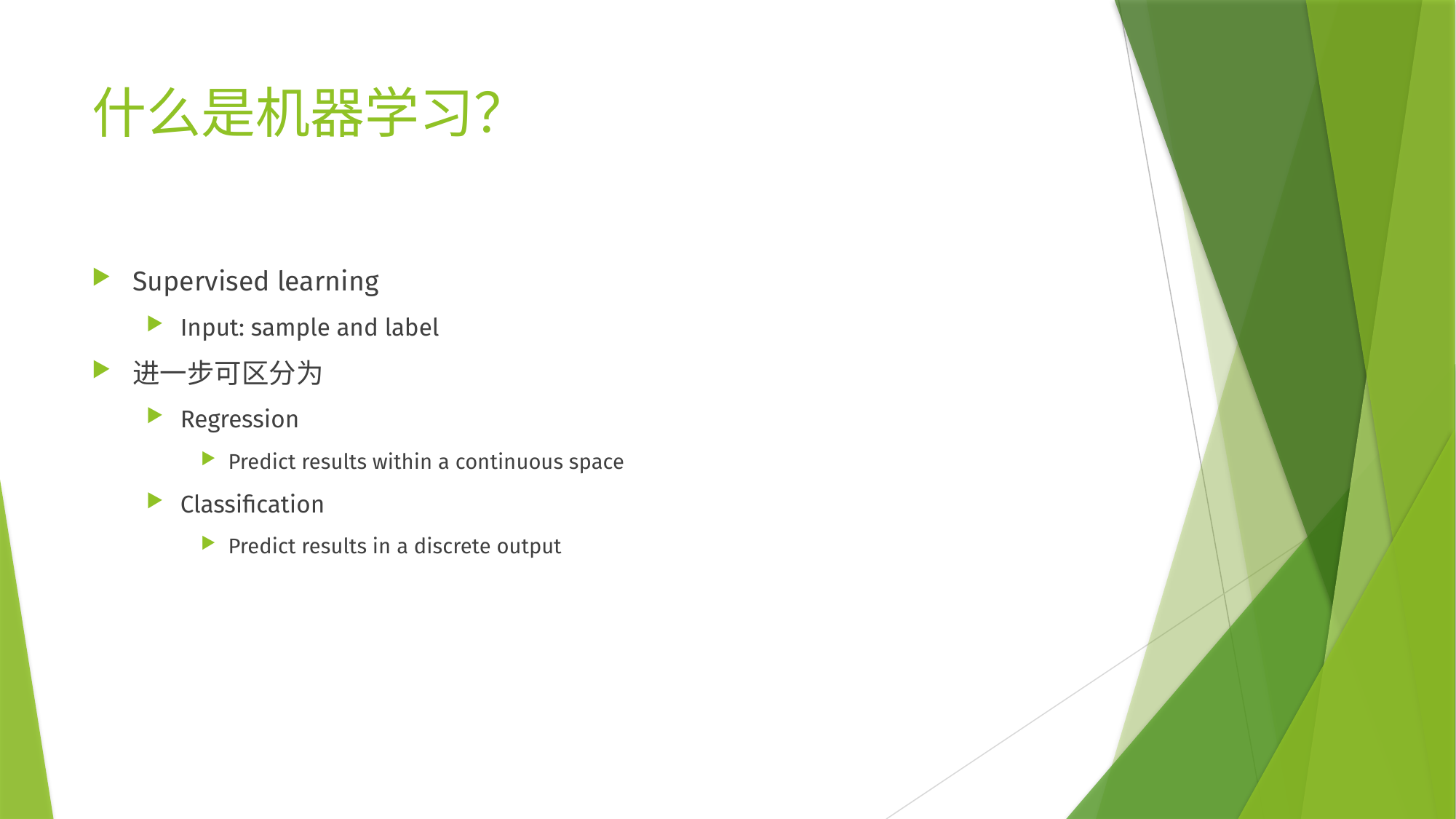

# 什么是机器学习？
Supervised learning
Input: sample and label
进一步可区分为
Regression
Predict results within a continuous space
Classification
Predict results in a discrete output